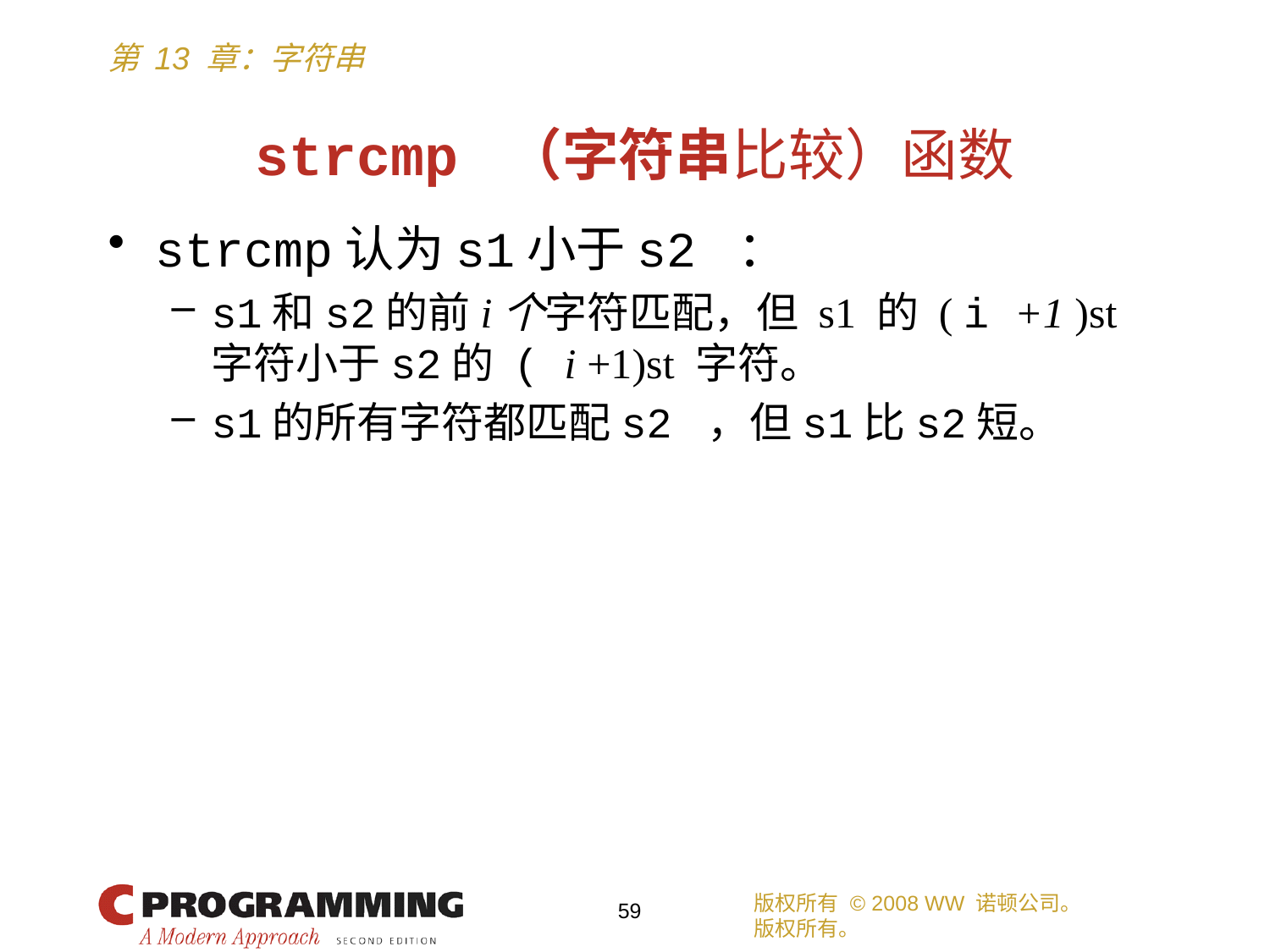

# strcmp （字符串比较）函数
strcmp认为s1小于s2 ：
s1和s2的前i个字符匹配，但 s1 的 ( i +1 )st 字符小于s2的 ( i +1)st 字符。
s1的所有字符都匹配s2 ，但s1比s2短。

版权所有 © 2008 WW 诺顿公司。
版权所有。
59